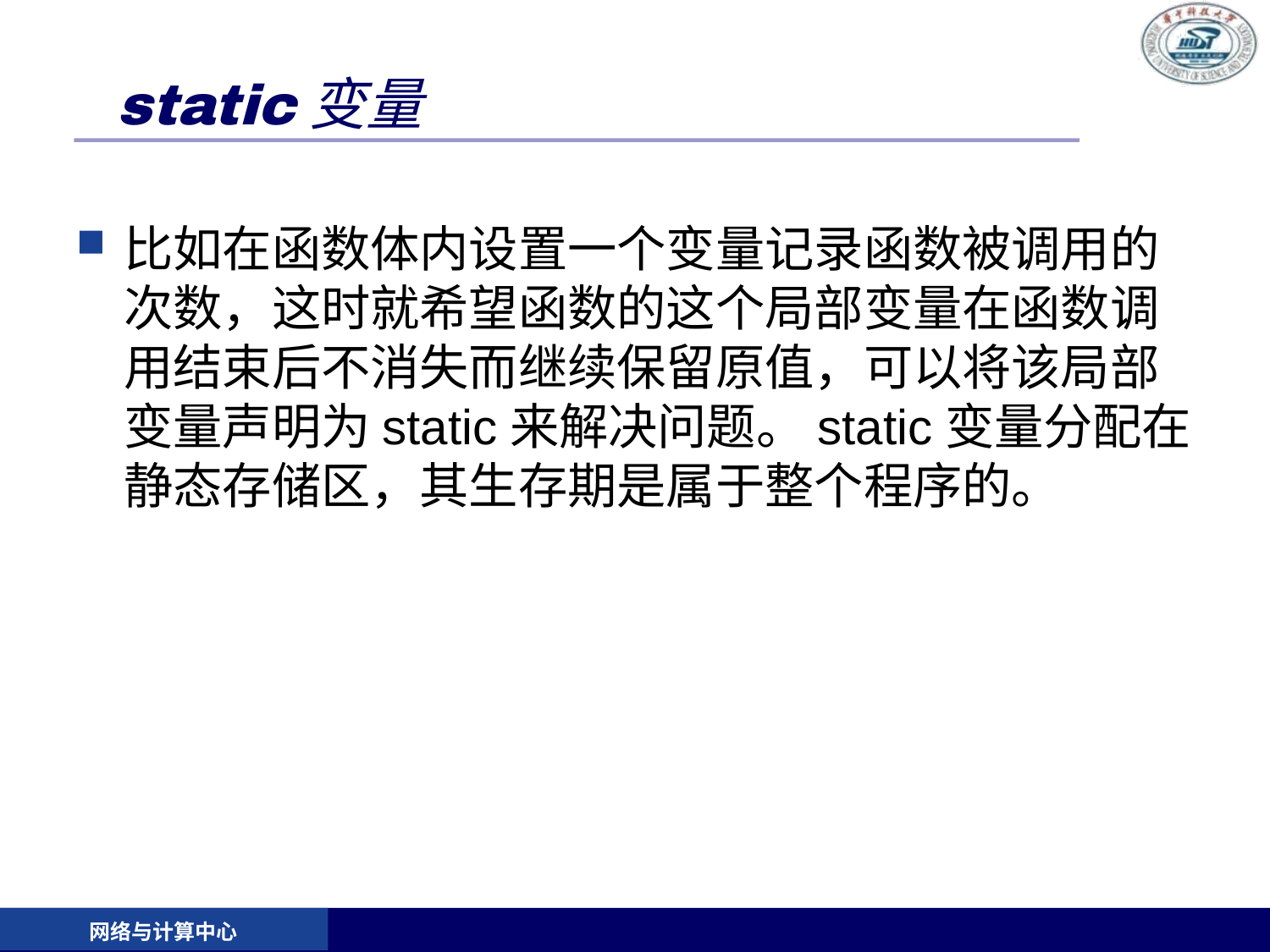

# static变量
比如在函数体内设置一个变量记录函数被调用的次数，这时就希望函数的这个局部变量在函数调用结束后不消失而继续保留原值，可以将该局部变量声明为static来解决问题。static变量分配在静态存储区，其生存期是属于整个程序的。
网络与计算中心